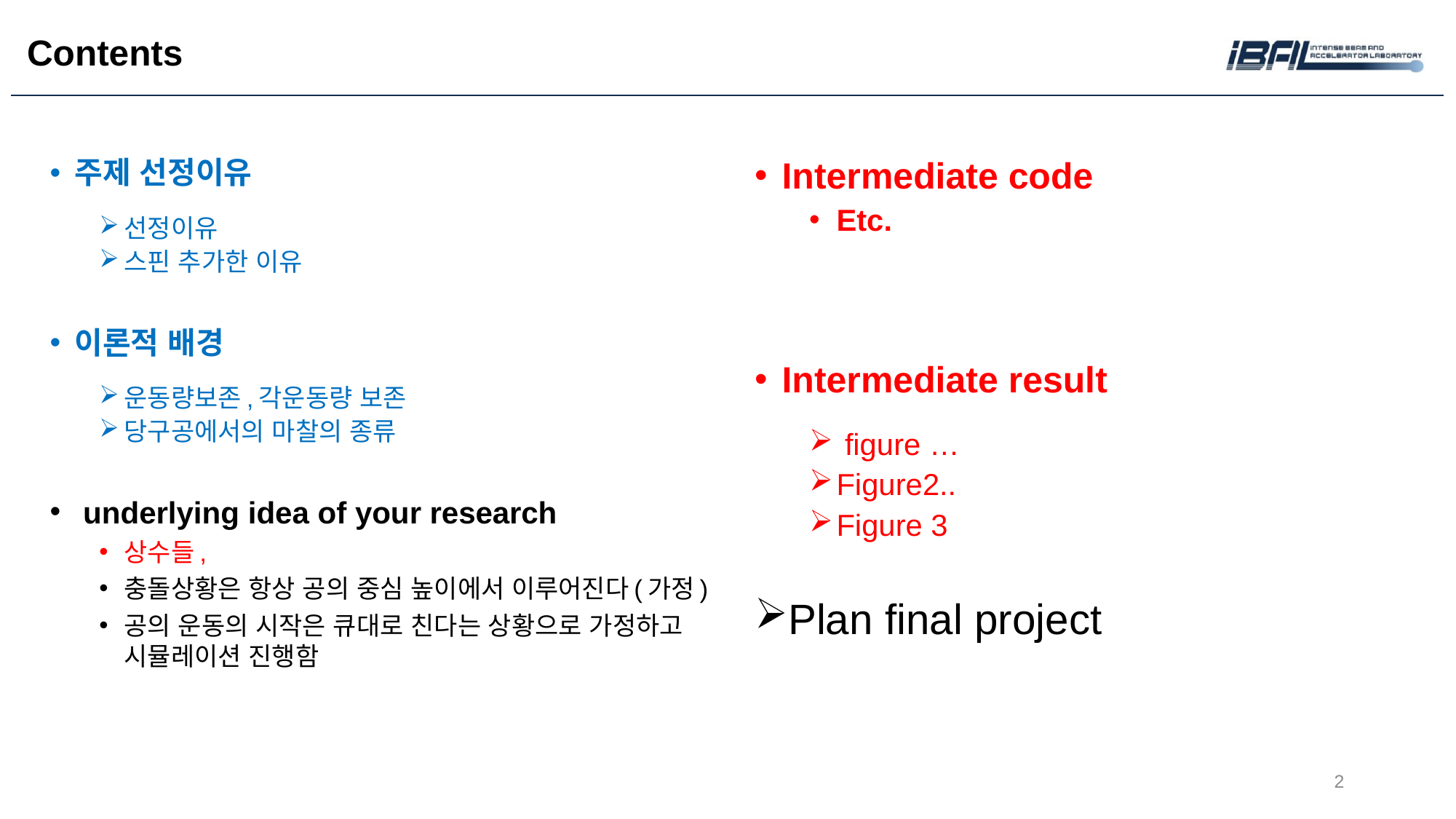

# Contents
Intermediate code
Etc.

Intermediate result

 figure …
Figure2..
Figure 3

Plan final project

주제 선정이유

선정이유
스핀 추가한 이유

이론적 배경

운동량보존,각운동량 보존
당구공에서의 마찰의 종류

 underlying idea of your research
상수들,
충돌상황은 항상 공의 중심 높이에서 이루어진다(가정)
공의 운동의 시작은 큐대로 친다는 상황으로 가정하고 시뮬레이션 진행함

2